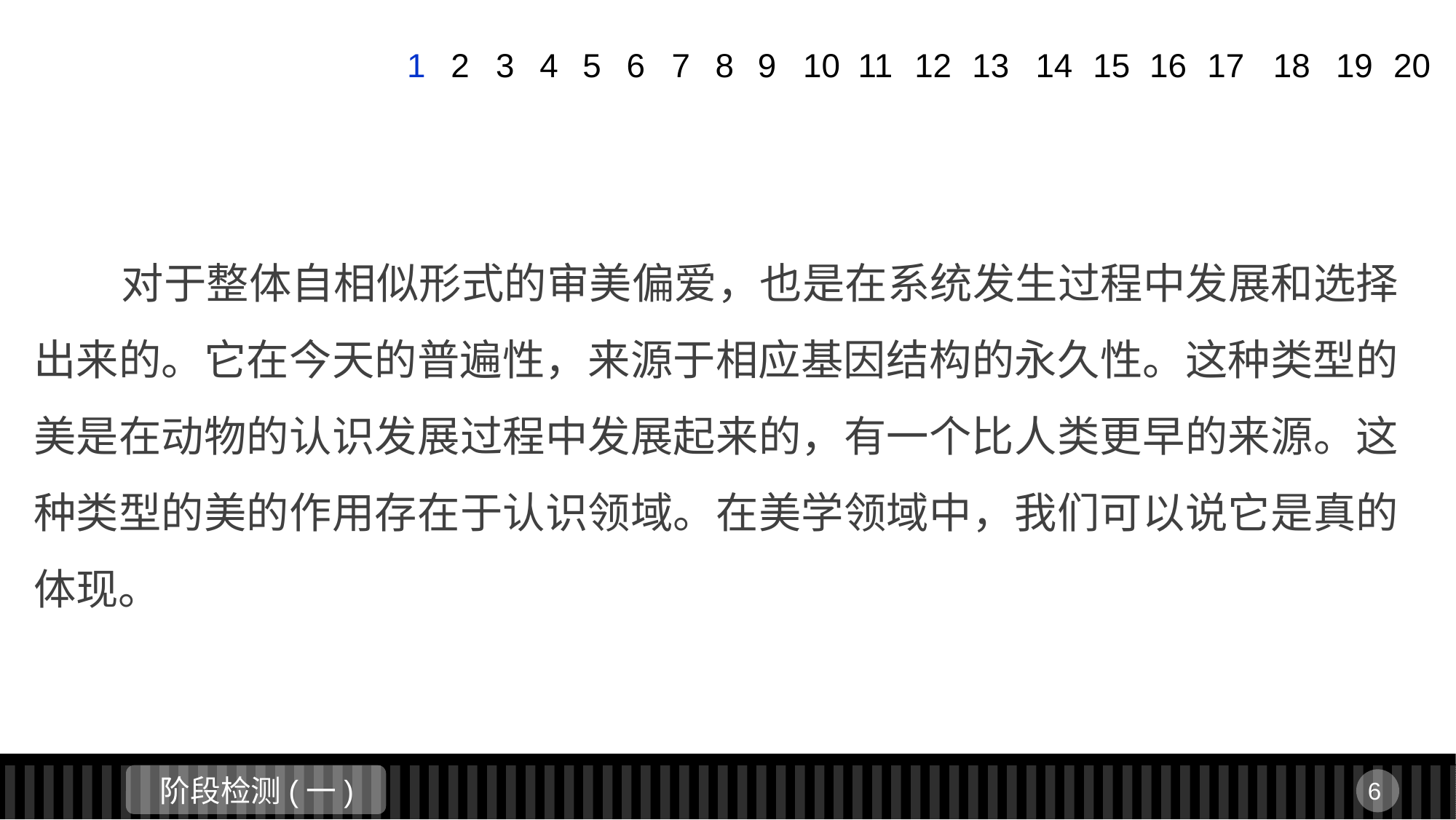

1
2
3
4
5
6
7
8
9
11
12
13
14
15
16
17
18
19
20
10
        对于整体自相似形式的审美偏爱，也是在系统发生过程中发展和选择出来的。它在今天的普遍性，来源于相应基因结构的永久性。这种类型的美是在动物的认识发展过程中发展起来的，有一个比人类更早的来源。这种类型的美的作用存在于认识领域。在美学领域中，我们可以说它是真的体现。